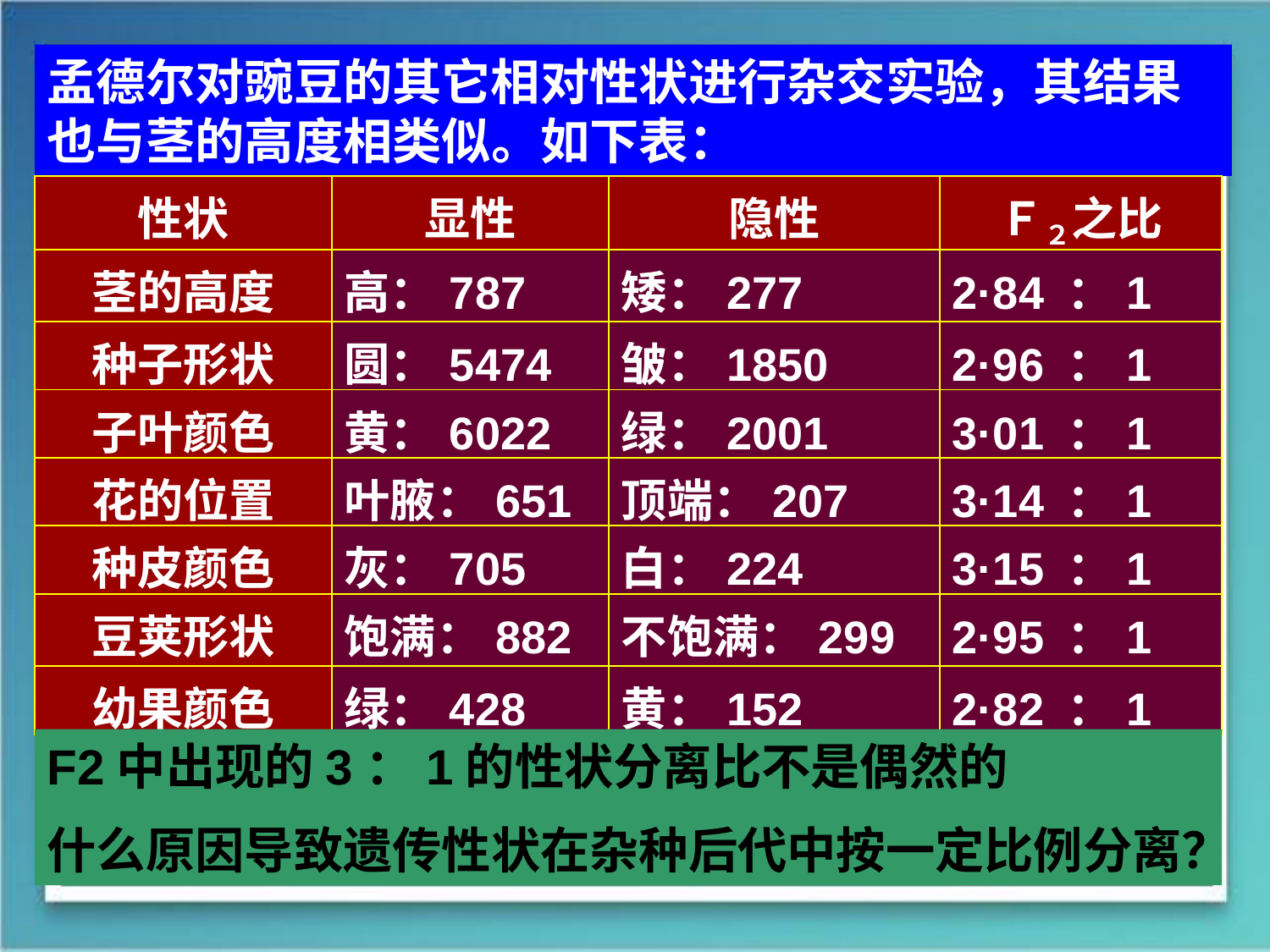

孟德尔对豌豆的其它相对性状进行杂交实验，其结果也与茎的高度相类似。如下表：
#
| 性状 | 显性 | 隐性 | Ｆ２之比 |
| --- | --- | --- | --- |
| 茎的高度 | 高：787 | 矮：277 | 2·84 ：1 |
| 种子形状 | 圆：5474 | 皱：1850 | 2·96 ：1 |
| 子叶颜色 | 黄：6022 | 绿：2001 | 3·01 ：1 |
| 花的位置 | 叶腋：651 | 顶端：207 | 3·14 ：1 |
| 种皮颜色 | 灰：705 | 白：224 | 3·15 ：1 |
| 豆荚形状 | 饱满：882 | 不饱满：299 | 2·95 ：1 |
| 幼果颜色 | 绿：428 | 黄：152 | 2·82 ：1 |
F2中出现的3：1的性状分离比不是偶然的
什么原因导致遗传性状在杂种后代中按一定比例分离？